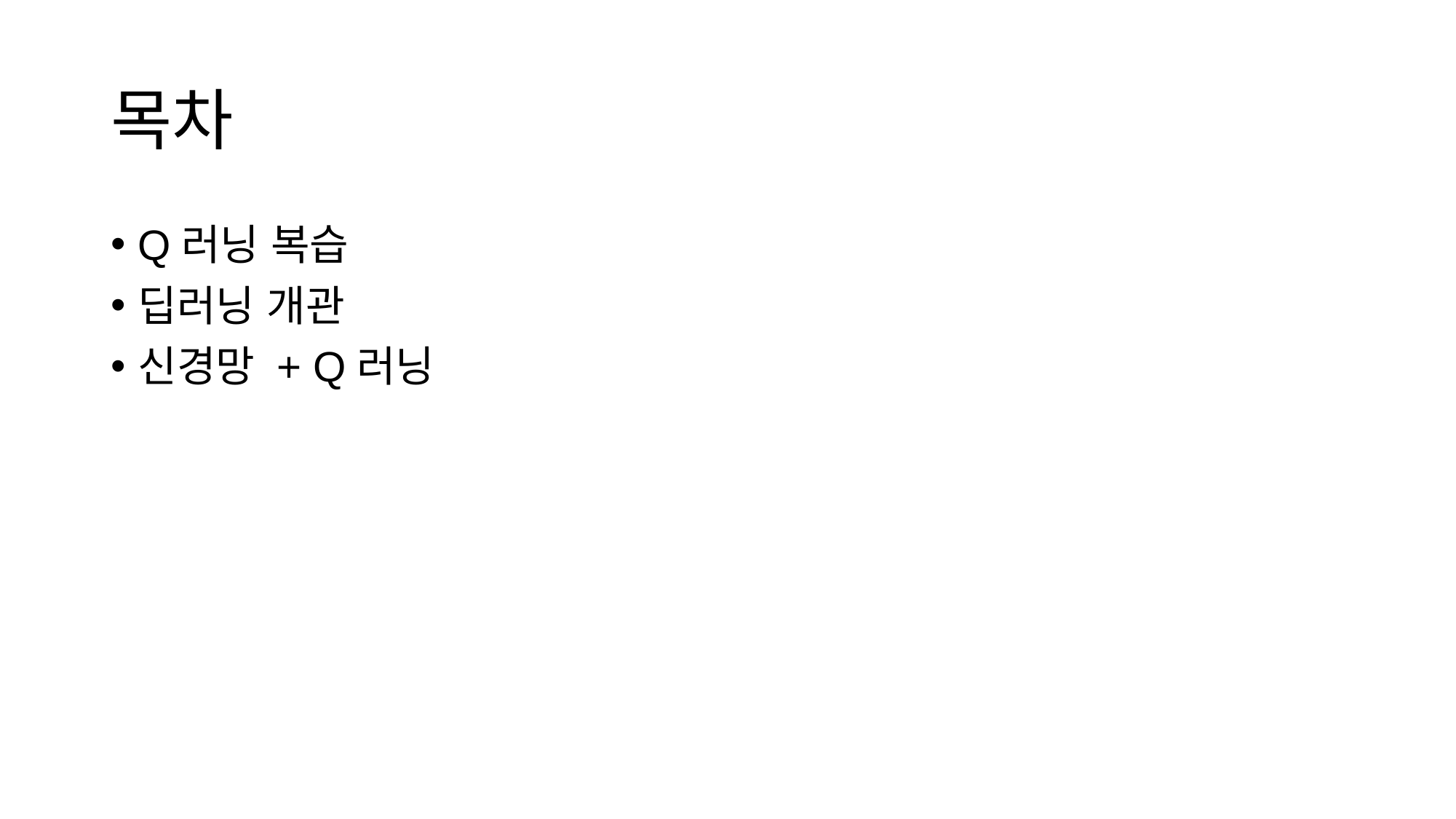

# 목차
Q러닝 복습
딥러닝 개관
신경망 + Q러닝